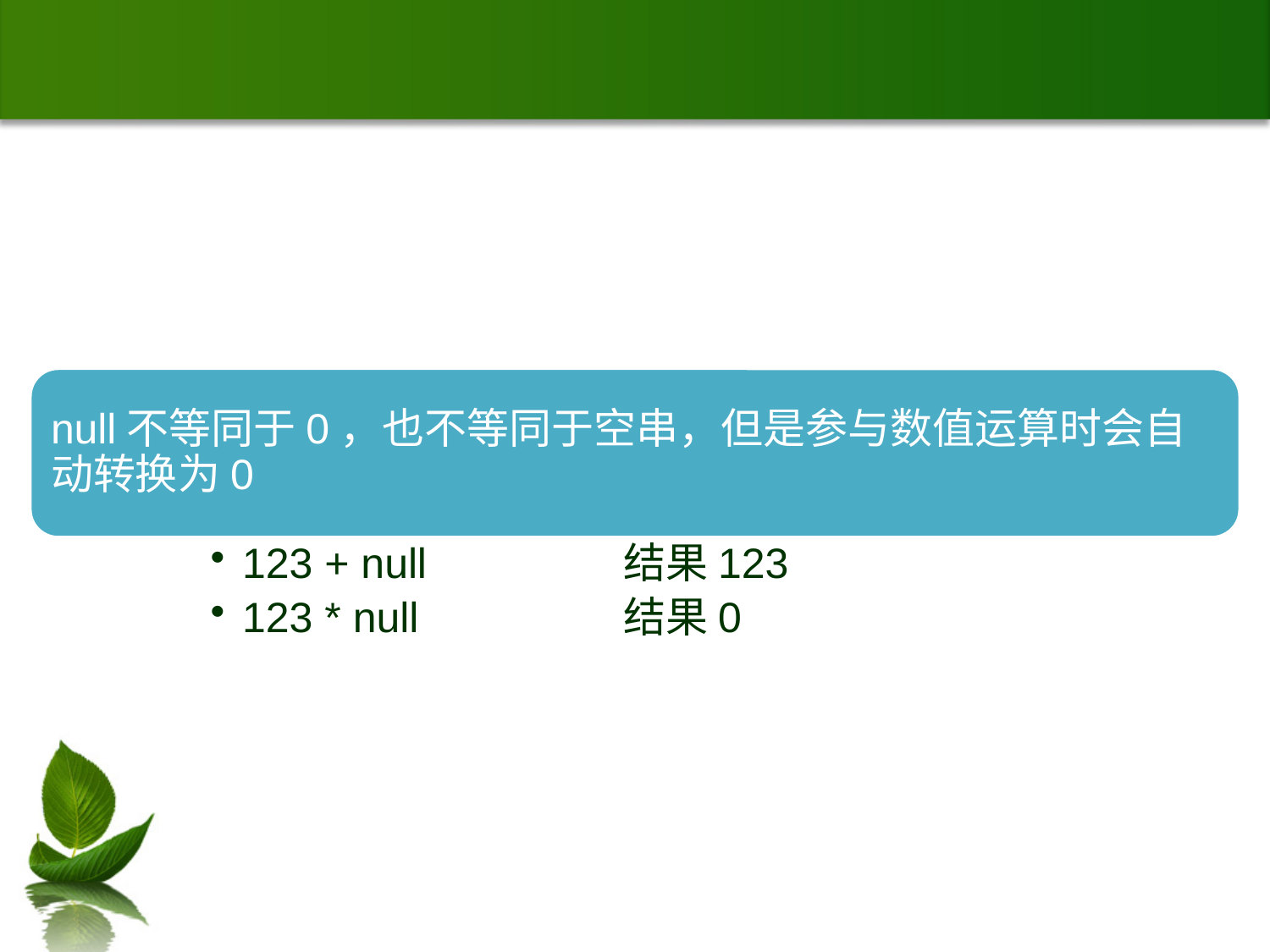

#

null不等同于0，也不等同于空串，但是参与数值运算时会自动转换为0

123 + null		结果123
123 * null		结果0